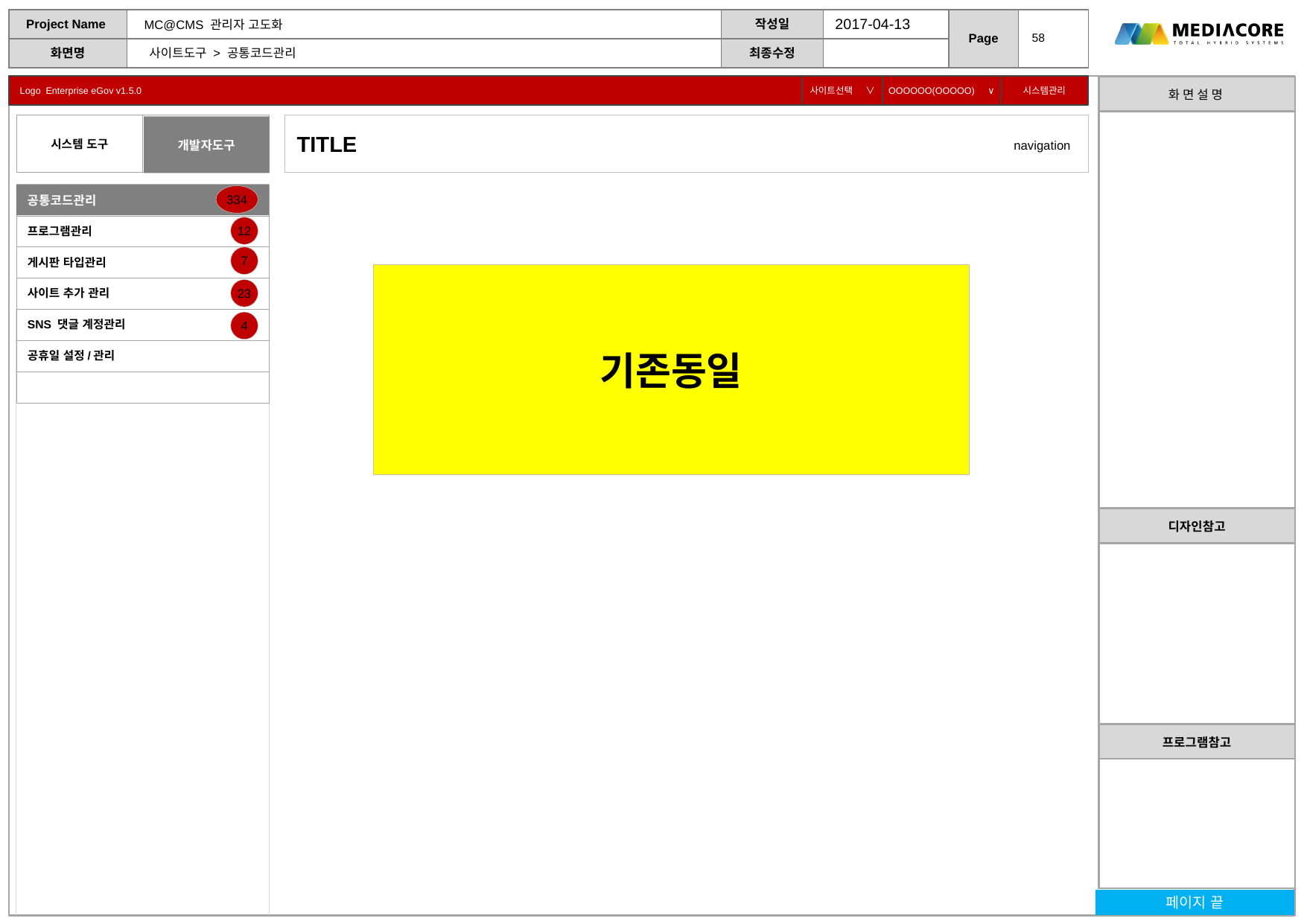

2017-04-13
58
사이트도구 > 공통코드관리
| 화 면 설 명 |
| --- |
|  |
| 디자인참고 |
|  |
| 프로그램참고 |
|  |
개발자도구
공통코드관리
334
12
7
기존동일
23
4